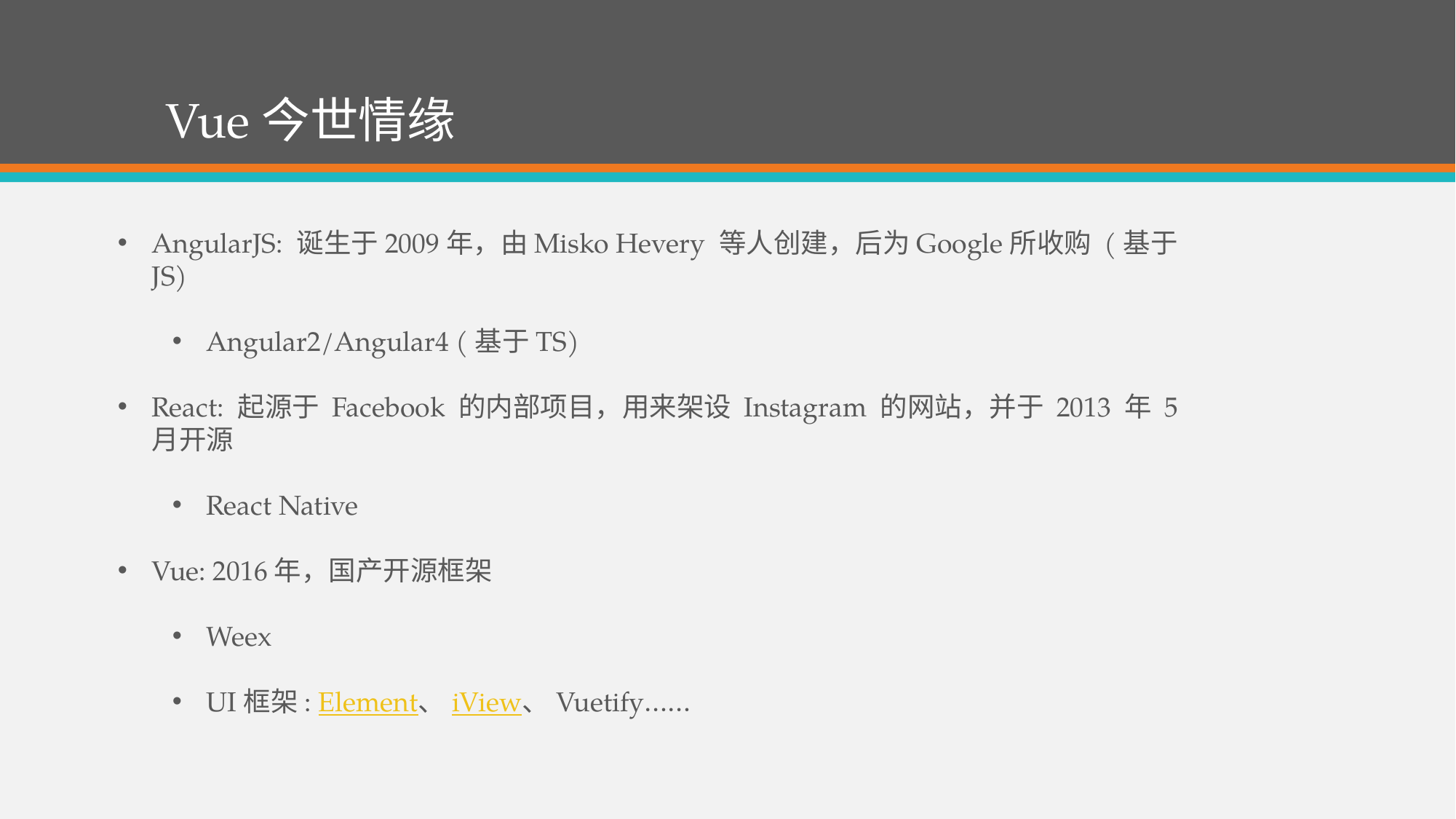

# Vue今世情缘
AngularJS: 诞生于2009年，由Misko Hevery 等人创建，后为Google所收购 (基于JS)

Angular2/Angular4 (基于TS)

React: 起源于 Facebook 的内部项目，用来架设 Instagram 的网站，并于 2013 年 5 月开源

React Native

Vue: 2016年，国产开源框架

Weex

UI框架: Element、iView、Vuetify……